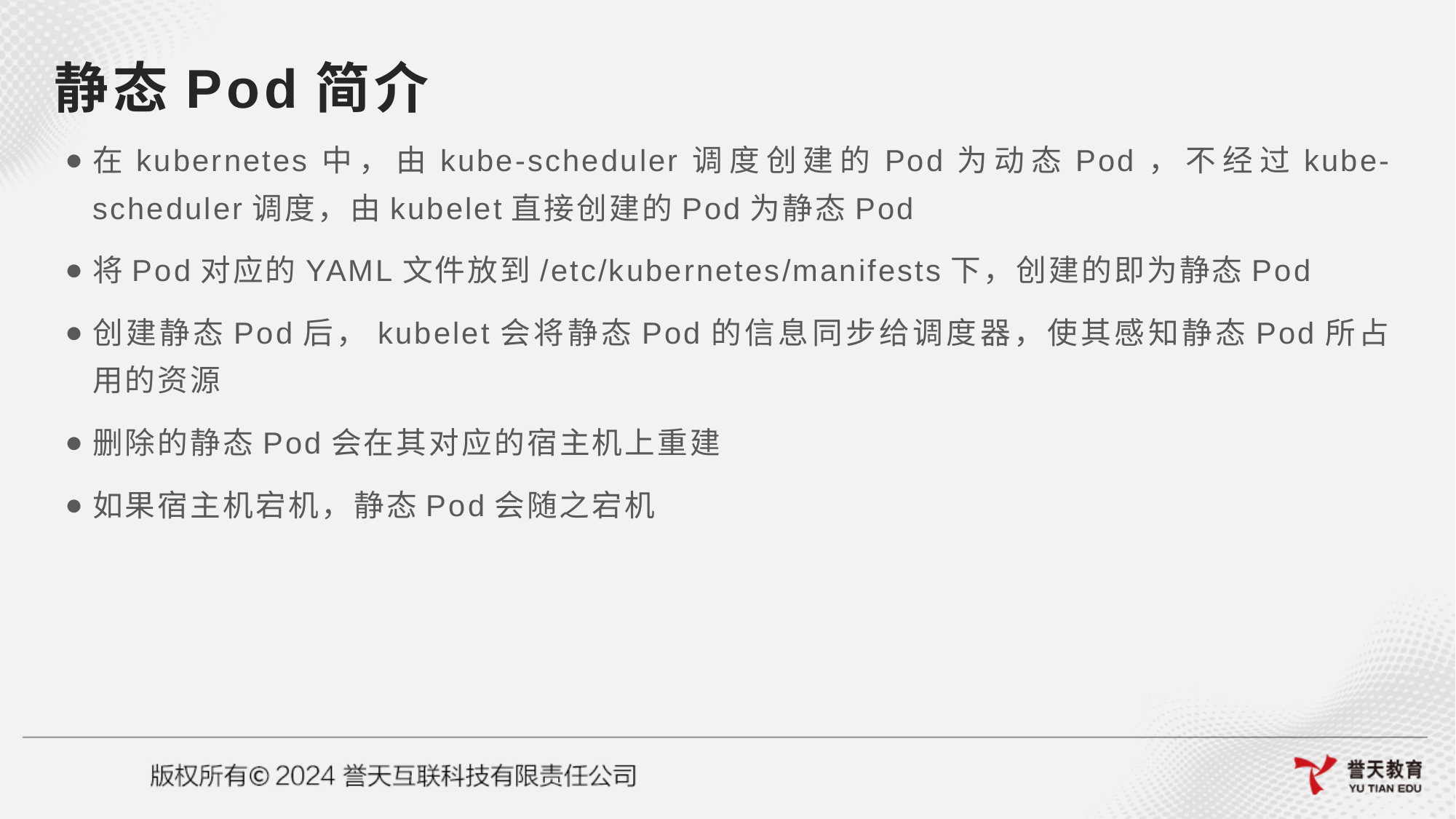

# 静态Pod简介
在kubernetes中，由kube-scheduler调度创建的Pod为动态Pod，不经过kube-scheduler调度，由kubelet直接创建的Pod为静态Pod
将Pod对应的YAML文件放到/etc/kubernetes/manifests下，创建的即为静态Pod
创建静态Pod后，kubelet会将静态Pod的信息同步给调度器，使其感知静态Pod所占用的资源
删除的静态Pod会在其对应的宿主机上重建
如果宿主机宕机，静态Pod会随之宕机